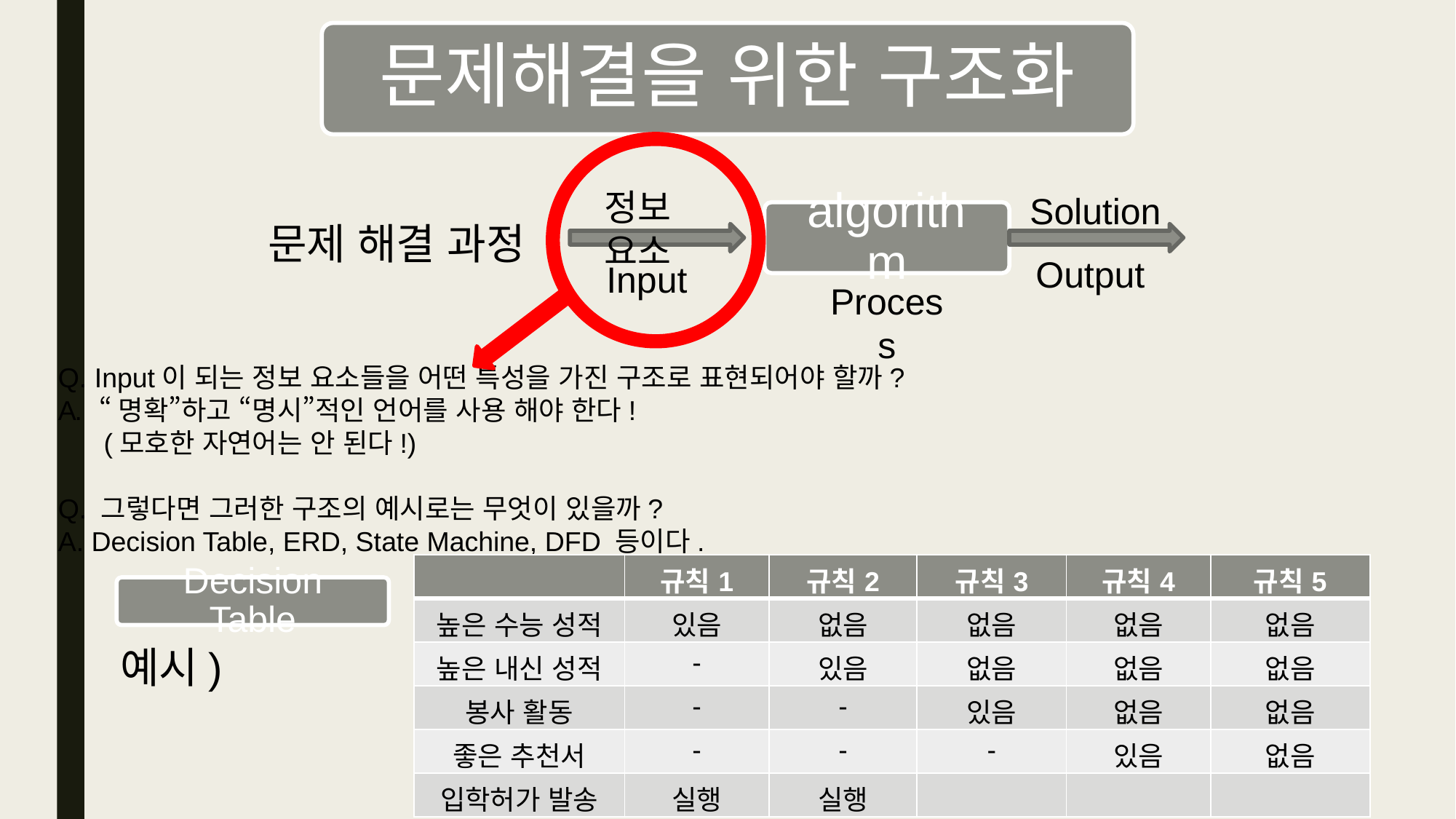

문제해결을 위한 구조화

정보 요소
Solution

algorithm
문제 해결 과정 :

Output
Input
Process

Q. Input이 되는 정보 요소들을 어떤 특성을 가진 구조로 표현되어야 할까?
“명확”하고 “명시”적인 언어를 사용 해야 한다!
      (모호한 자연어는 안 된다!)

Q. 그렇다면 그러한 구조의 예시로는 무엇이 있을까?
A. Decision Table, ERD, State Machine, DFD 등이다.
|  | 규칙1 | 규칙2 | 규칙3 | 규칙4 | 규칙5 |
| --- | --- | --- | --- | --- | --- |
| 높은 수능 성적 | 있음 | 없음 | 없음 | 없음 | 없음 |
| 높은 내신 성적 | - | 있음 | 없음 | 없음 | 없음 |
| 봉사 활동 | - | - | 있음 | 없음 | 없음 |
| 좋은 추천서 | - | - | - | 있음 | 없음 |
| 입학허가 발송 | 실행 | 실행 |  |  |  |

Decision Table
예시)